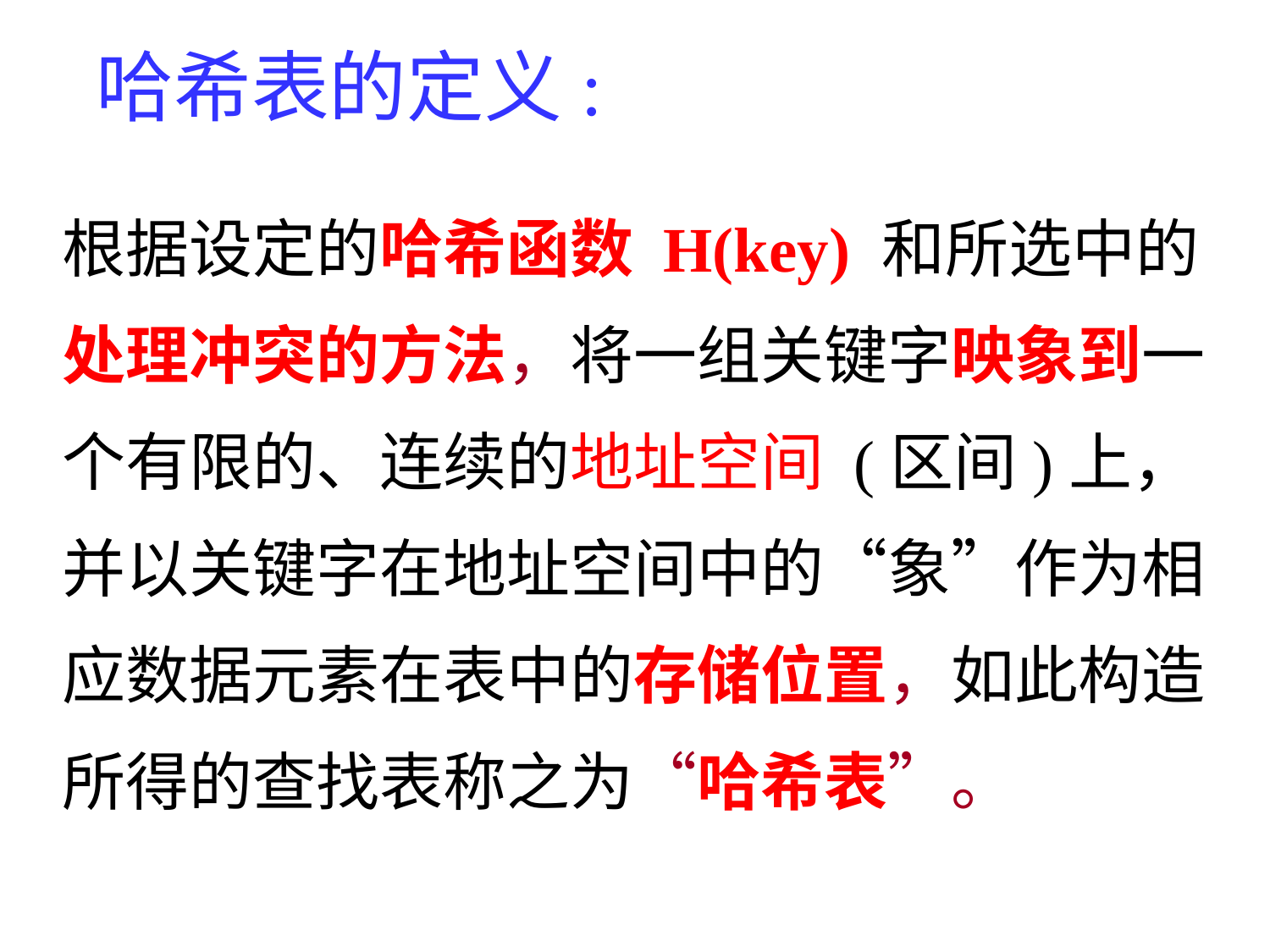

哈希表的定义:
根据设定的哈希函数 H(key) 和所选中的处理冲突的方法，将一组关键字映象到一个有限的、连续的地址空间 (区间)上，并以关键字在地址空间中的“象”作为相应数据元素在表中的存储位置，如此构造所得的查找表称之为“哈希表”。